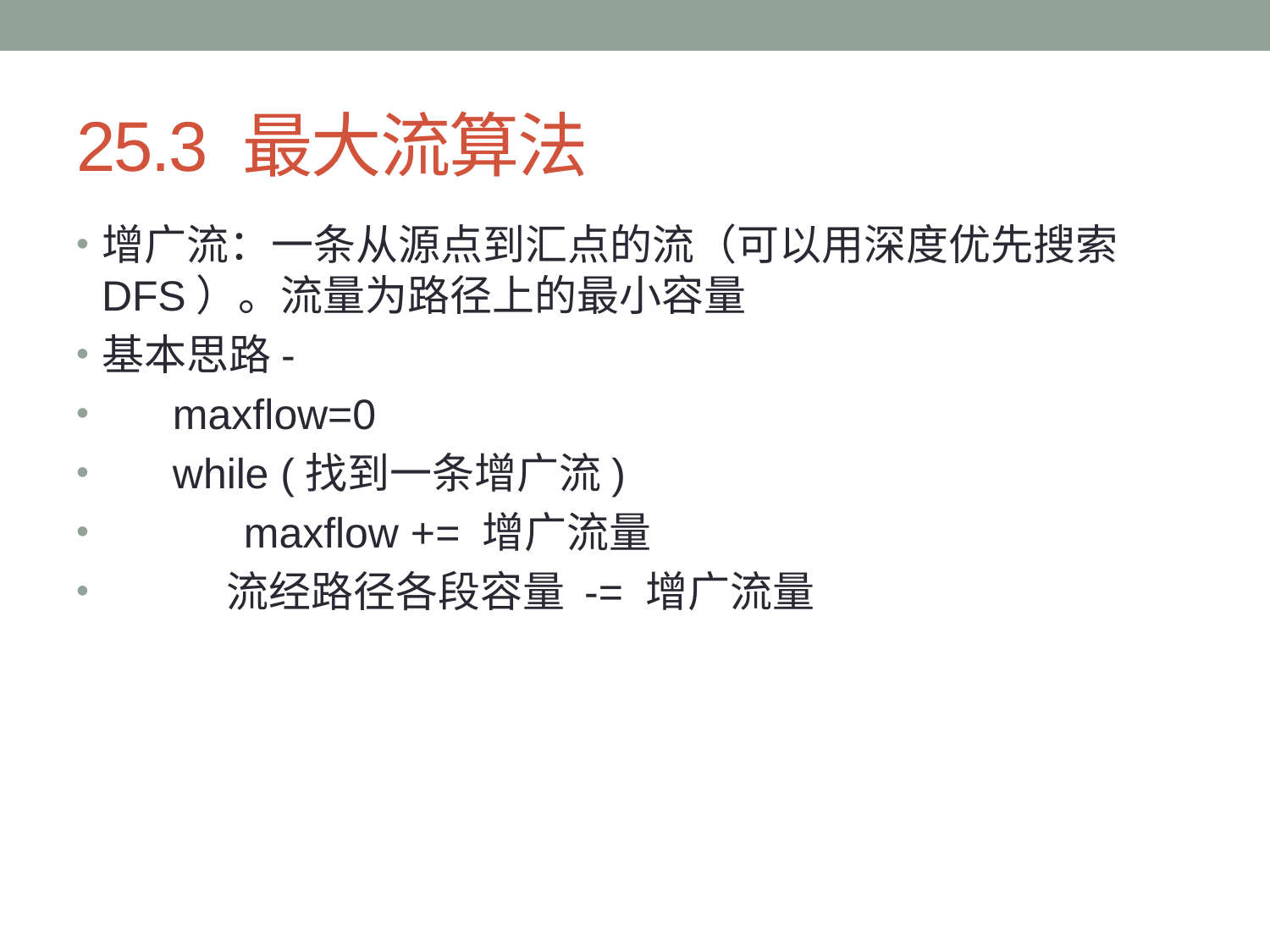

# 25.3 最大流算法
增广流：一条从源点到汇点的流（可以用深度优先搜索DFS）。流量为路径上的最小容量
基本思路-
      maxflow=0
      while (找到一条增广流)
            maxflow += 增广流量
            流经路径各段容量 -= 增广流量